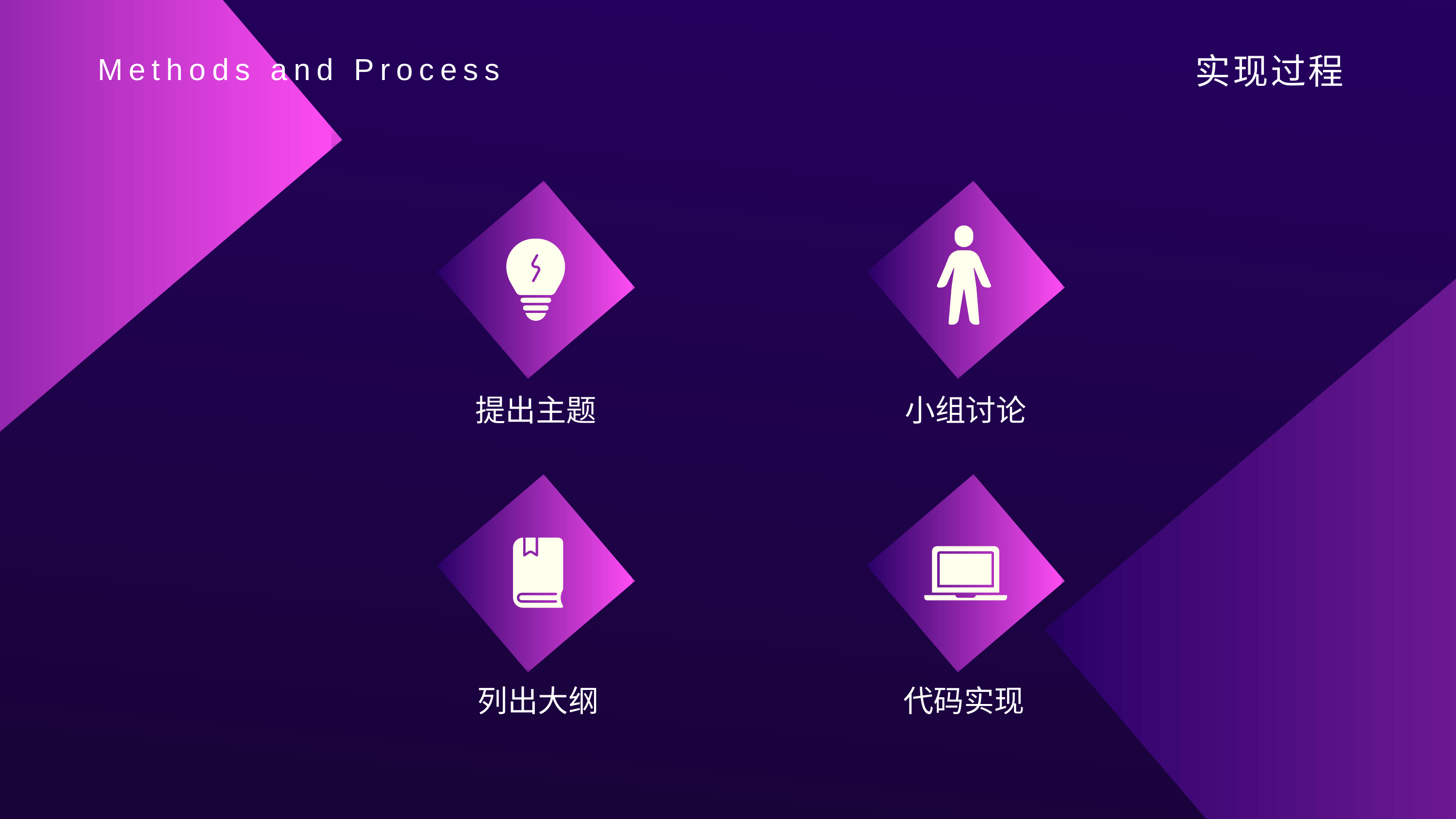

Methods and Process
实现过程

提出主题
小组讨论

列出大纲
代码实现